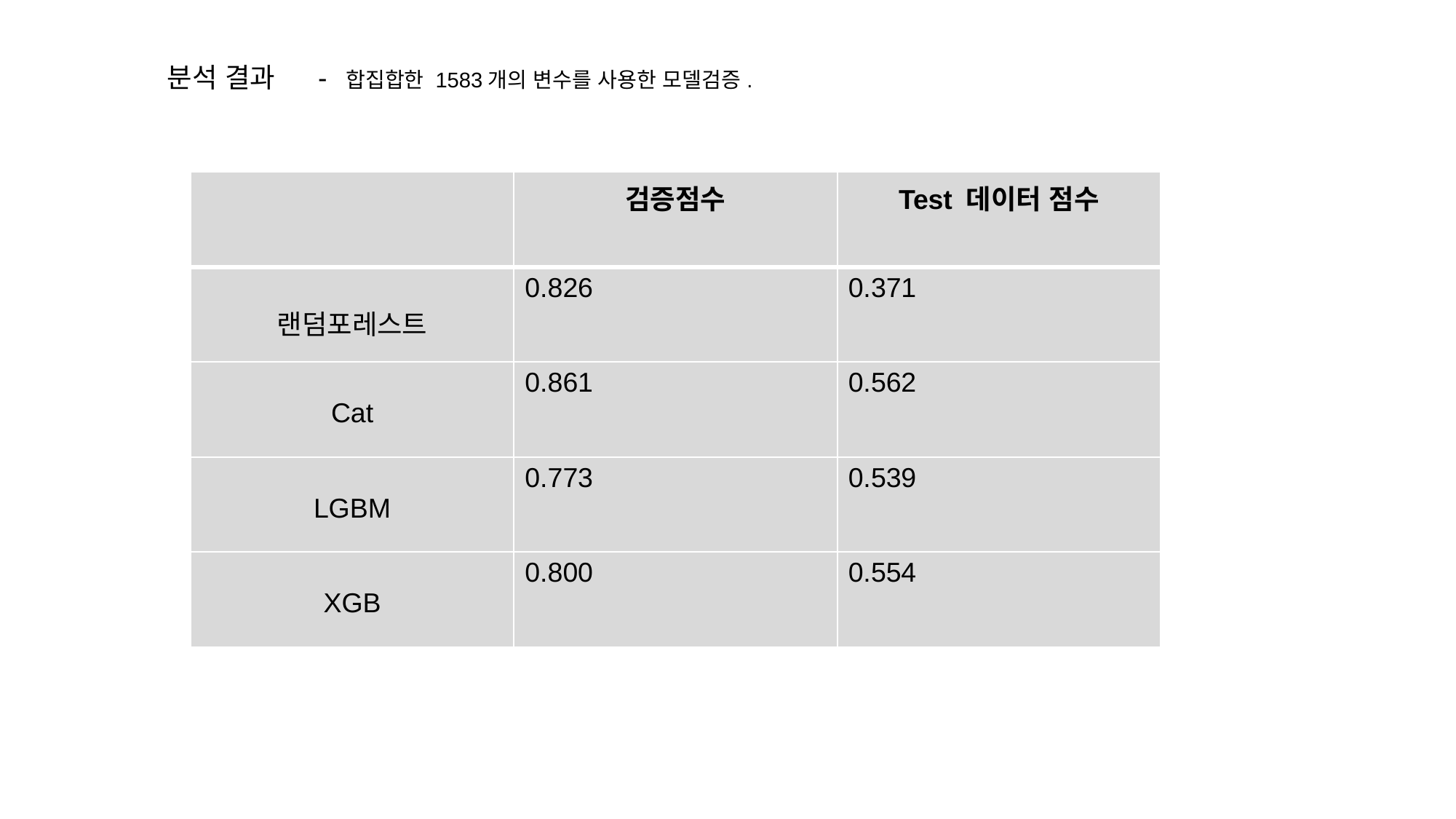

분석 결과
-  합집합한 1583개의 변수를 사용한 모델검증.
|  | 검증점수 | Test 데이터 점수 |
| --- | --- | --- |
| 랜덤포레스트 | 0.826 | 0.371 |
| Cat | 0.861 | 0.562 |
| LGBM | 0.773 | 0.539 |
| XGB | 0.800 | 0.554 |